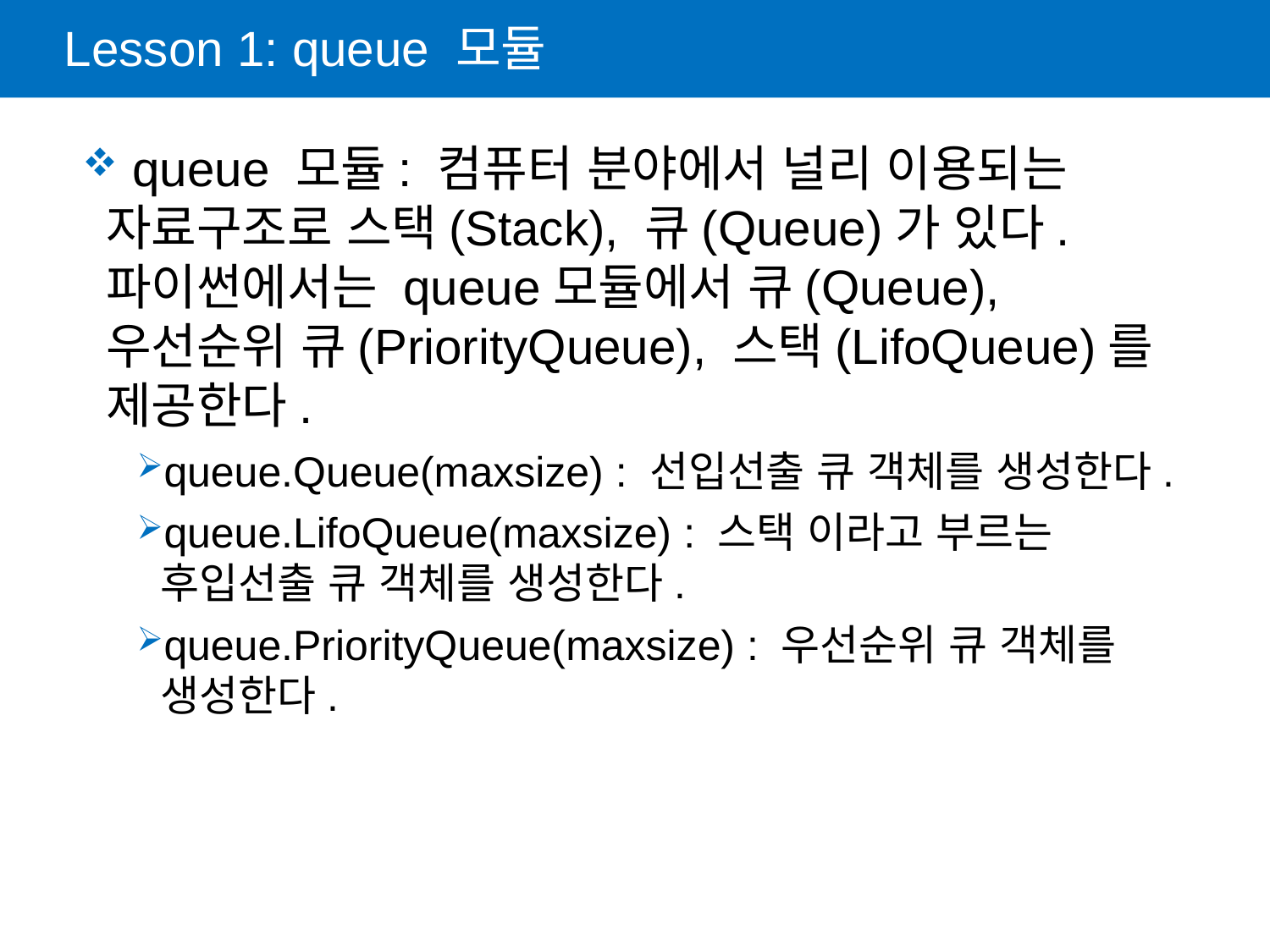

# Lesson 1: queue 모듈
 queue 모듈: 컴퓨터 분야에서 널리 이용되는 자료구조로 스택(Stack), 큐(Queue)가 있다. 파이썬에서는 queue모듈에서 큐(Queue), 우선순위 큐(PriorityQueue), 스택(LifoQueue)를 제공한다.
queue.Queue(maxsize) : 선입선출 큐 객체를 생성한다.
queue.LifoQueue(maxsize) : 스택 이라고 부르는 후입선출 큐 객체를 생성한다.
queue.PriorityQueue(maxsize) : 우선순위 큐 객체를 생성한다.